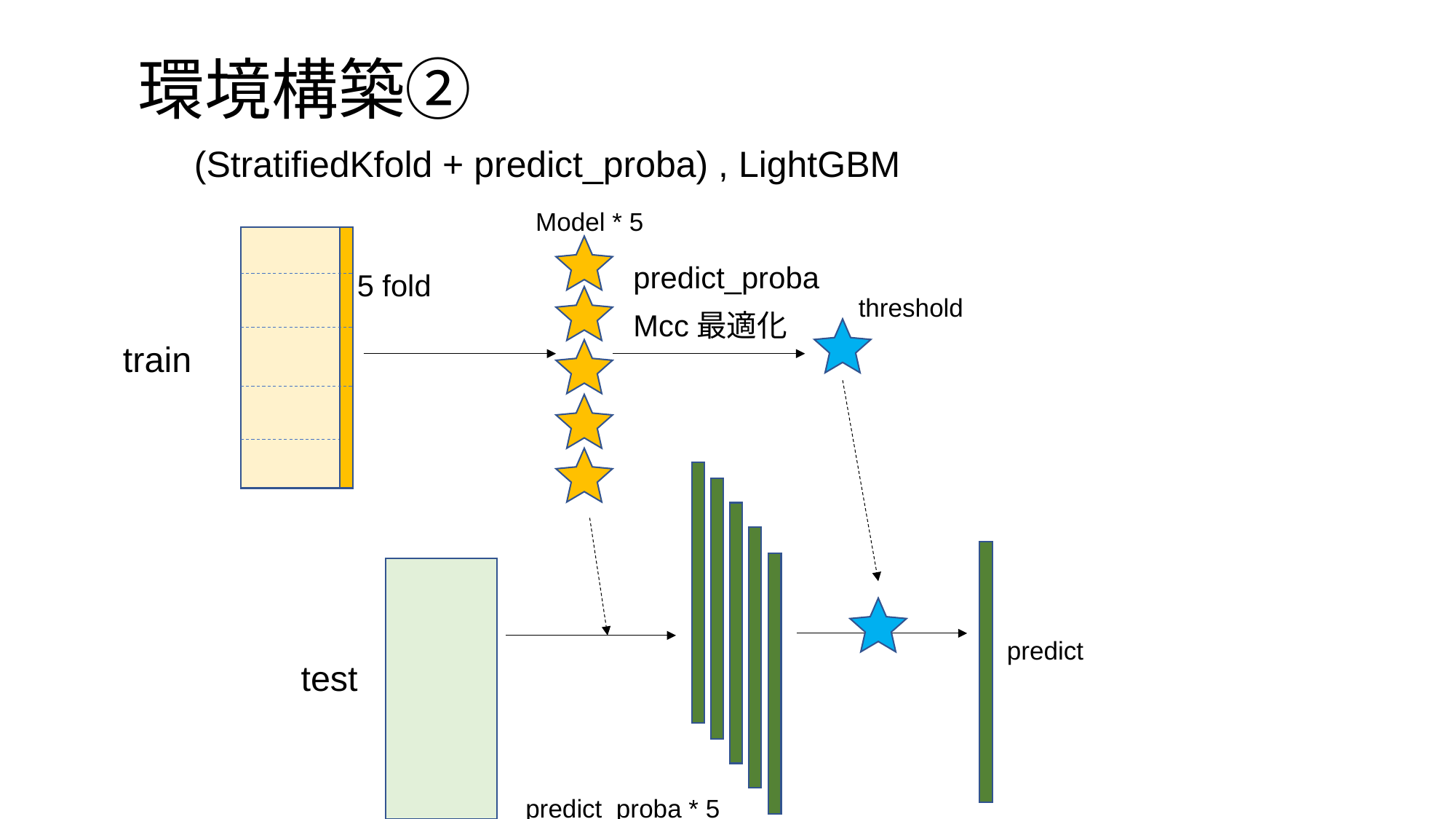

# 環境構築②
(StratifiedKfold + predict_proba) , LightGBM

Model * 5

predict_proba
Mcc最適化

5 fold

threshold

train

predict
test

predict_proba * 5